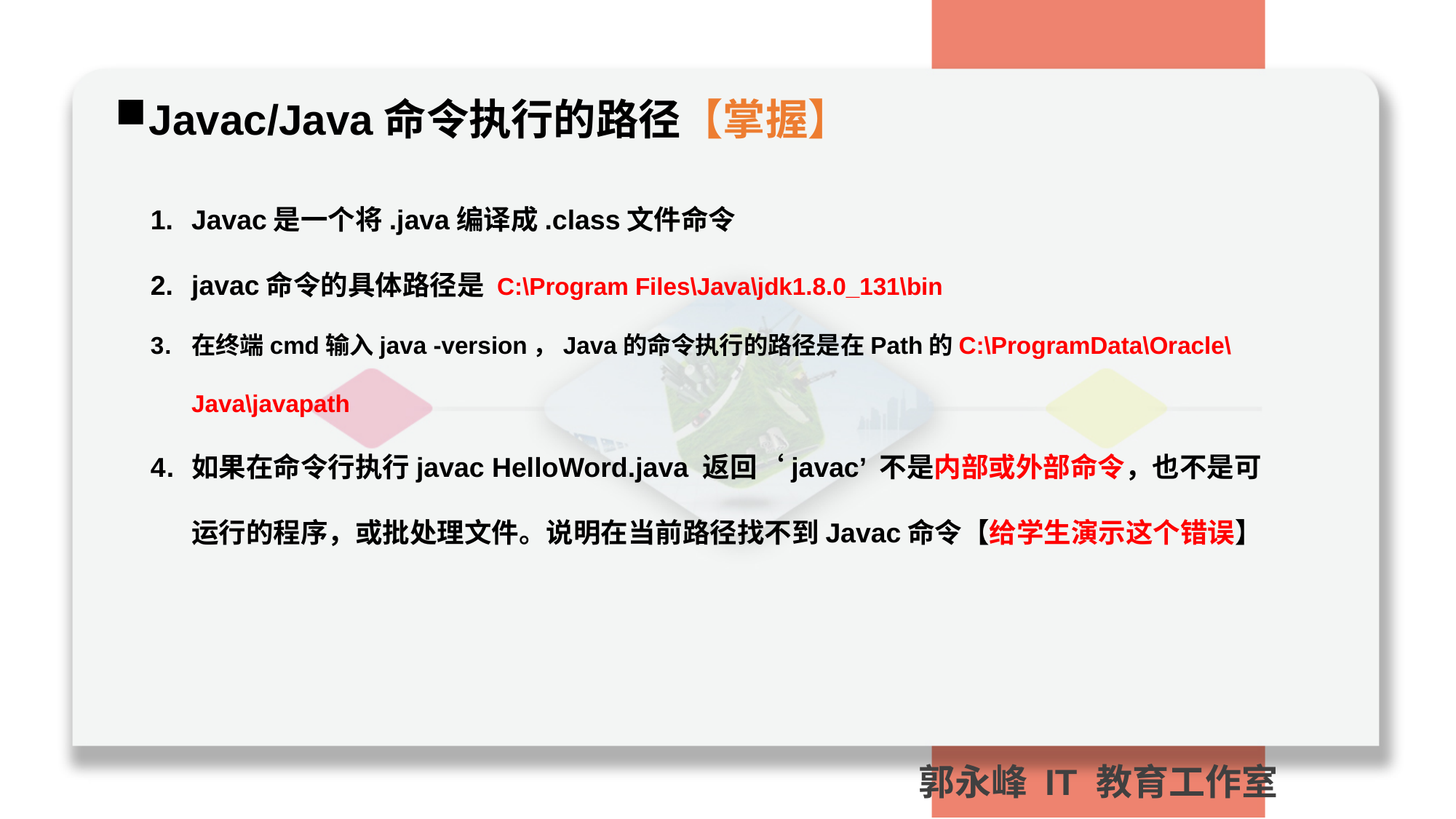

Javac/Java命令执行的路径【掌握】
Javac是一个将.java编译成.class文件命令
javac命令的具体路径是 C:\Program Files\Java\jdk1.8.0_131\bin
在终端cmd输入java -version，Java的命令执行的路径是在Path的C:\ProgramData\Oracle\Java\javapath
如果在命令行执行javac HelloWord.java 返回‘javac’ 不是内部或外部命令，也不是可运行的程序，或批处理文件。说明在当前路径找不到Javac命令【给学生演示这个错误】